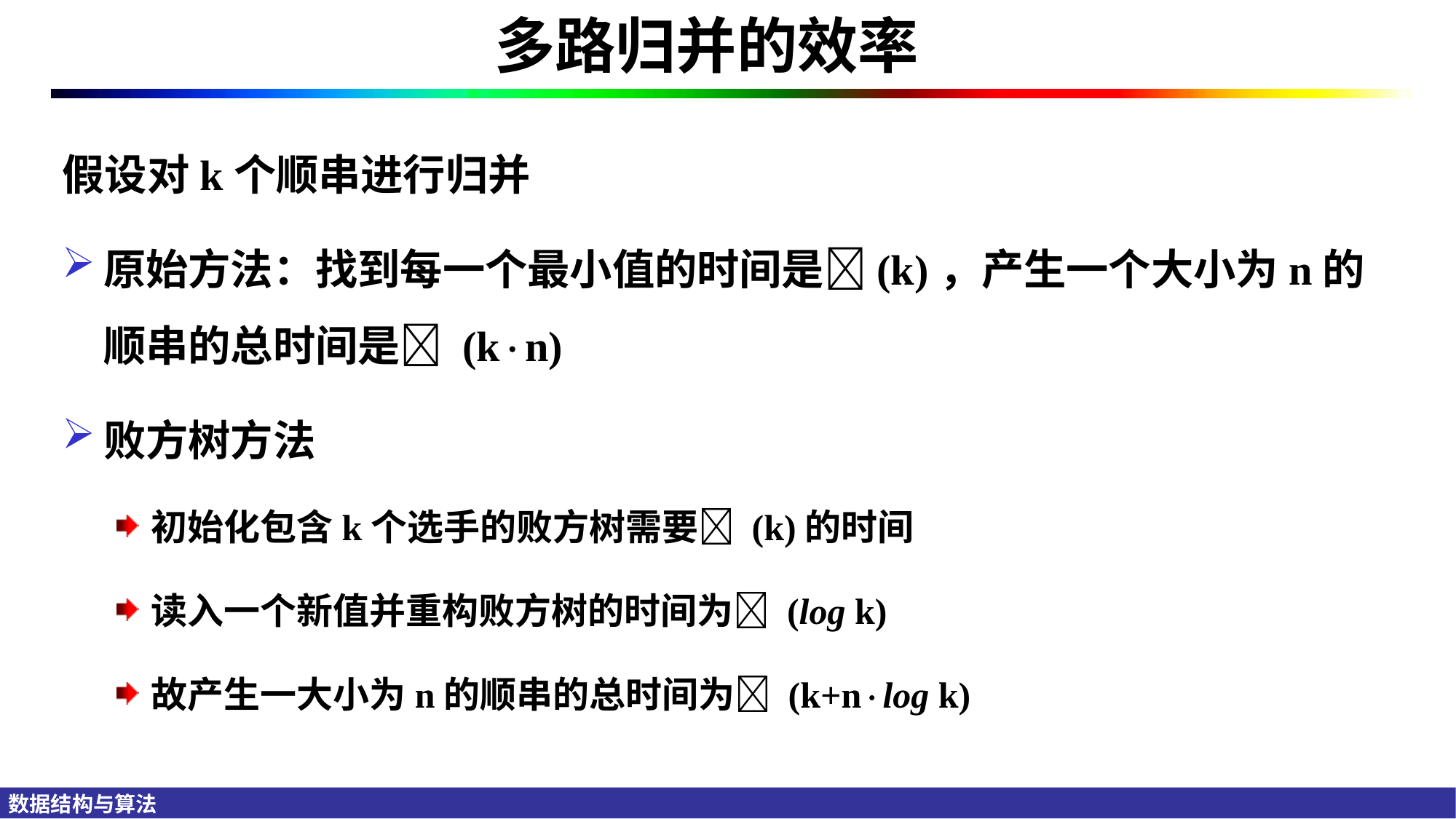

多路归并的效率
假设对k个顺串进行归并
原始方法：找到每一个最小值的时间是Θ(k)，产生一个大小为n的顺串的总时间是Θ (k⋅n)
败方树方法
初始化包含k个选手的败方树需要Θ (k)的时间
读入一个新值并重构败方树的时间为Θ (log k)
故产生一大小为n的顺串的总时间为Θ (k+n⋅log k)